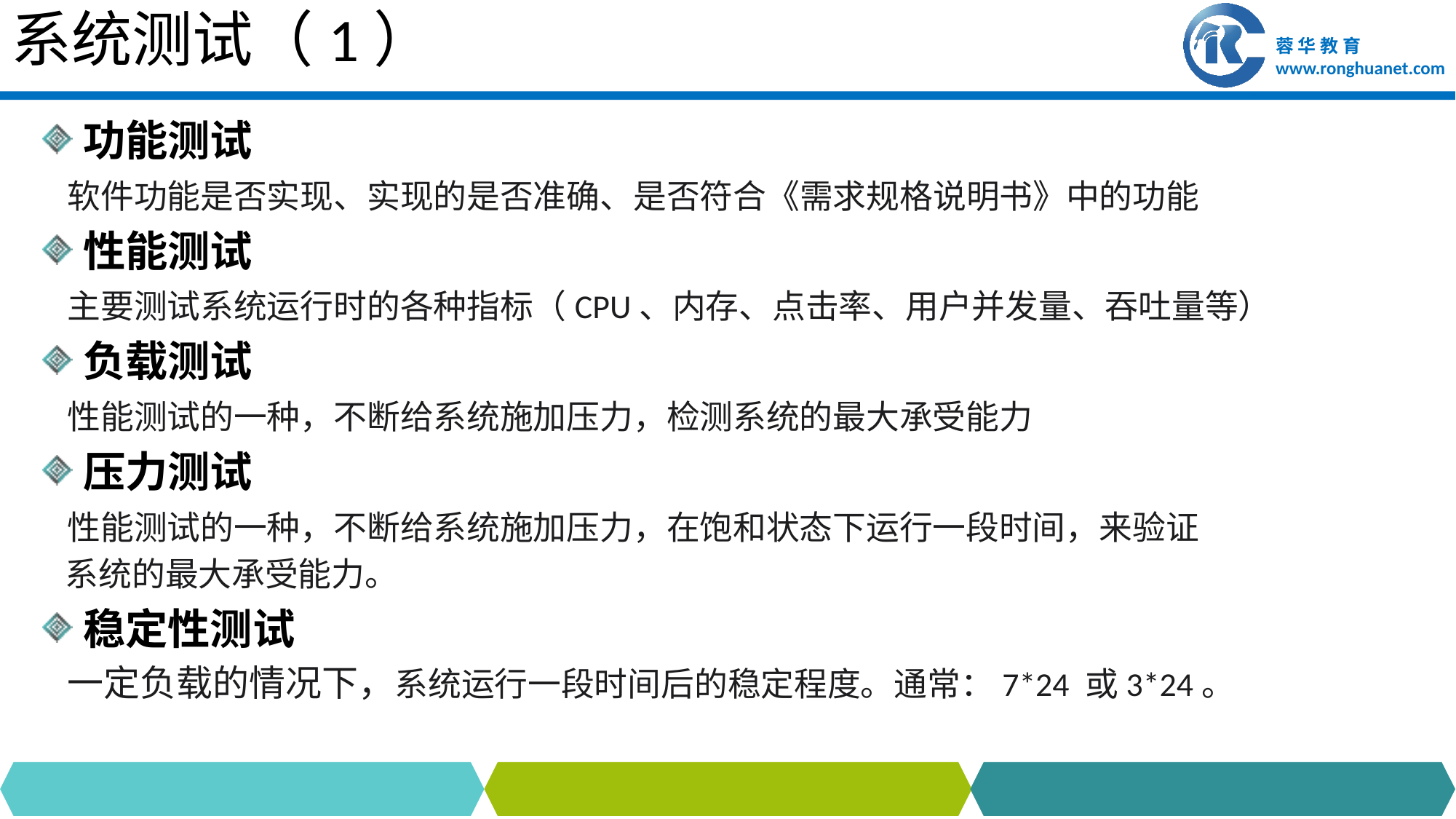

# 系统测试（1）
功能测试
  软件功能是否实现、实现的是否准确、是否符合《需求规格说明书》中的功能
性能测试
  主要测试系统运行时的各种指标（CPU、内存、点击率、用户并发量、吞吐量等）
负载测试
  性能测试的一种，不断给系统施加压力，检测系统的最大承受能力
压力测试
  性能测试的一种，不断给系统施加压力，在饱和状态下运行一段时间，来验证
  系统的最大承受能力。
稳定性测试
  一定负载的情况下，系统运行一段时间后的稳定程度。通常：7*24 或3*24。